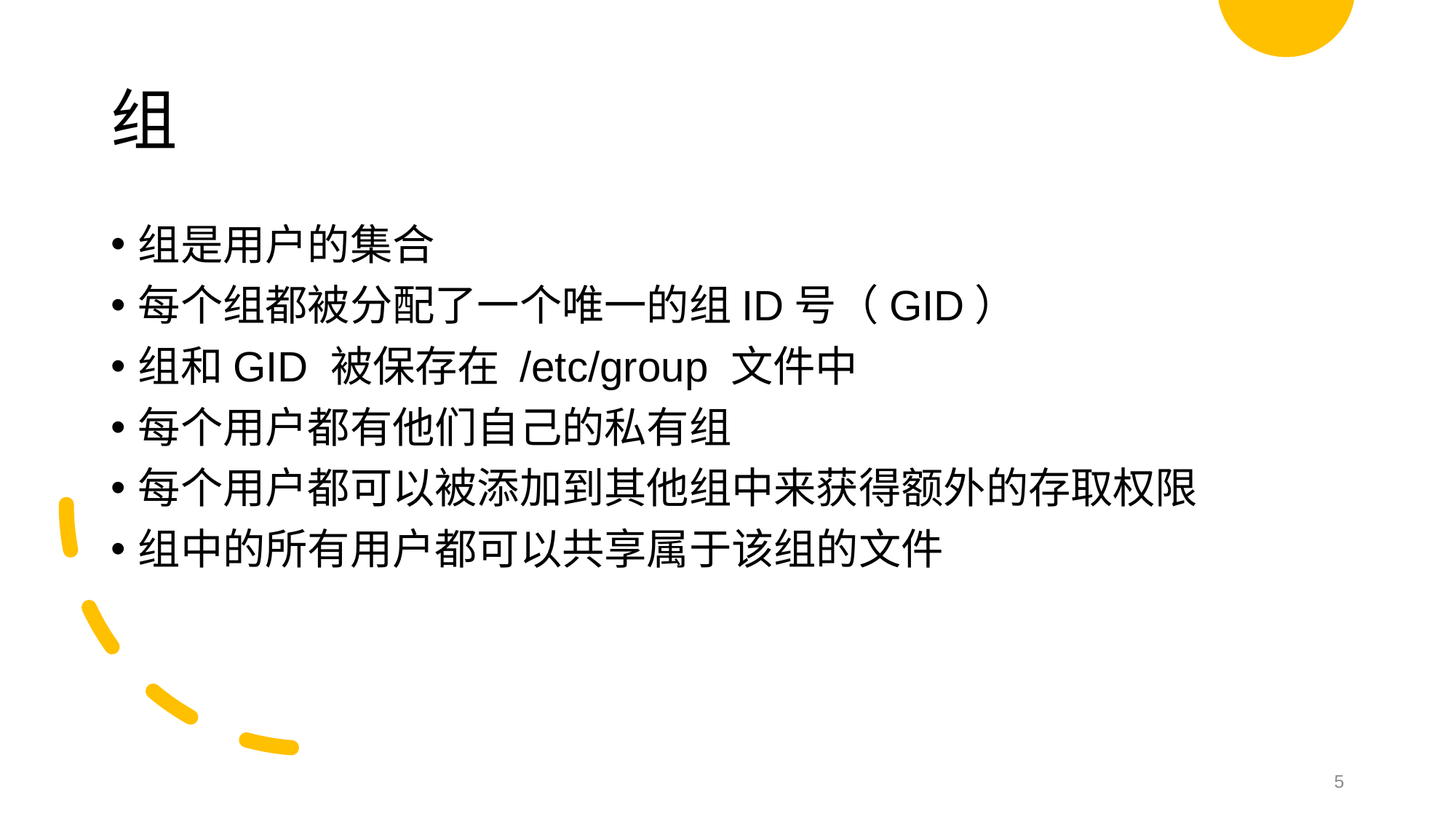

# 组
组是用户的集合
每个组都被分配了一个唯一的组ID号（GID）
组和GID 被保存在 /etc/group 文件中
每个用户都有他们自己的私有组
每个用户都可以被添加到其他组中来获得额外的存取权限
组中的所有用户都可以共享属于该组的文件

5